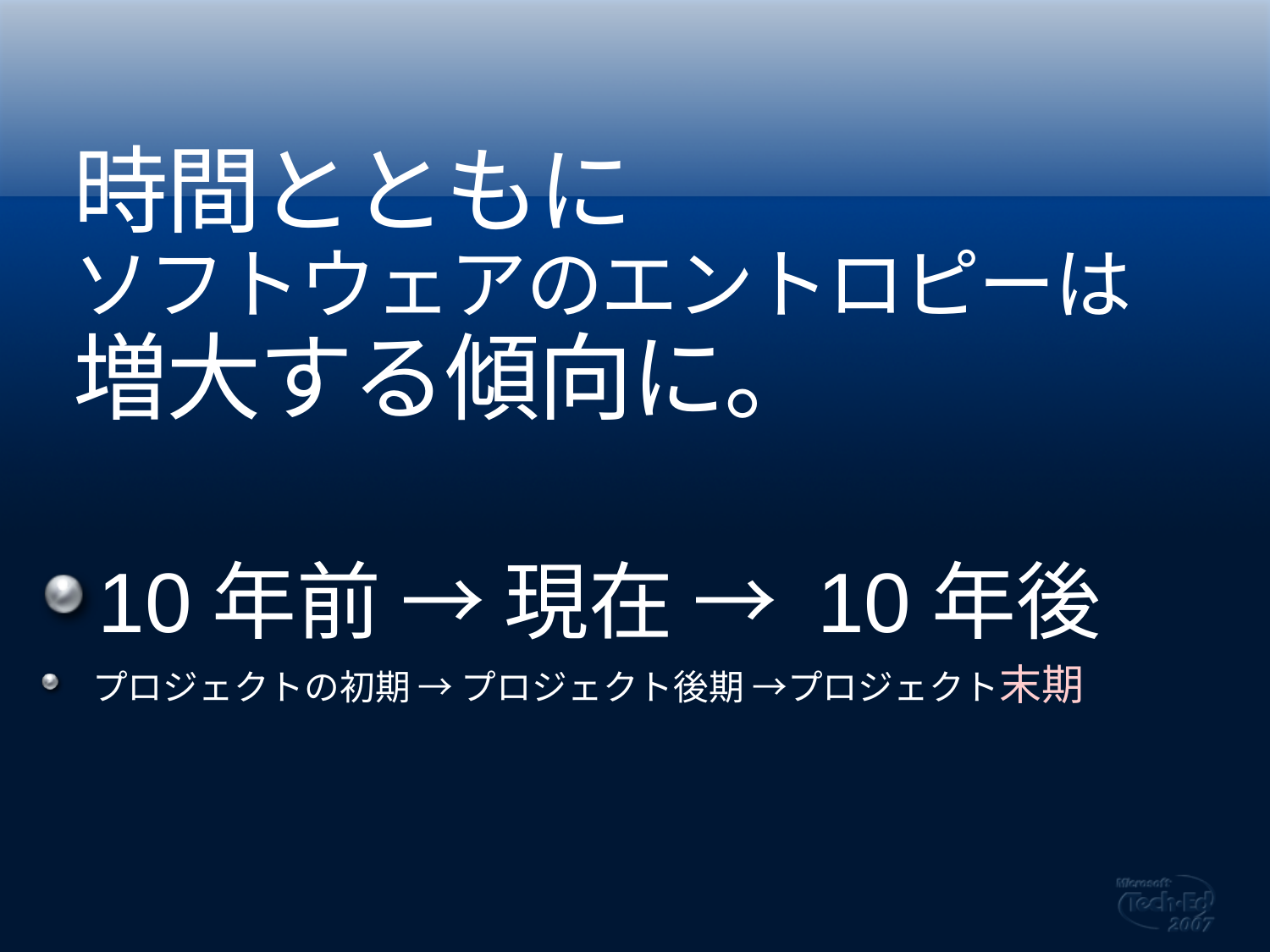

# 時間とともに ソフトウェアのエントロピーは 増大する傾向に。
10年前 → 現在 → 10年後
プロジェクトの初期 → プロジェクト後期 →プロジェクト末期